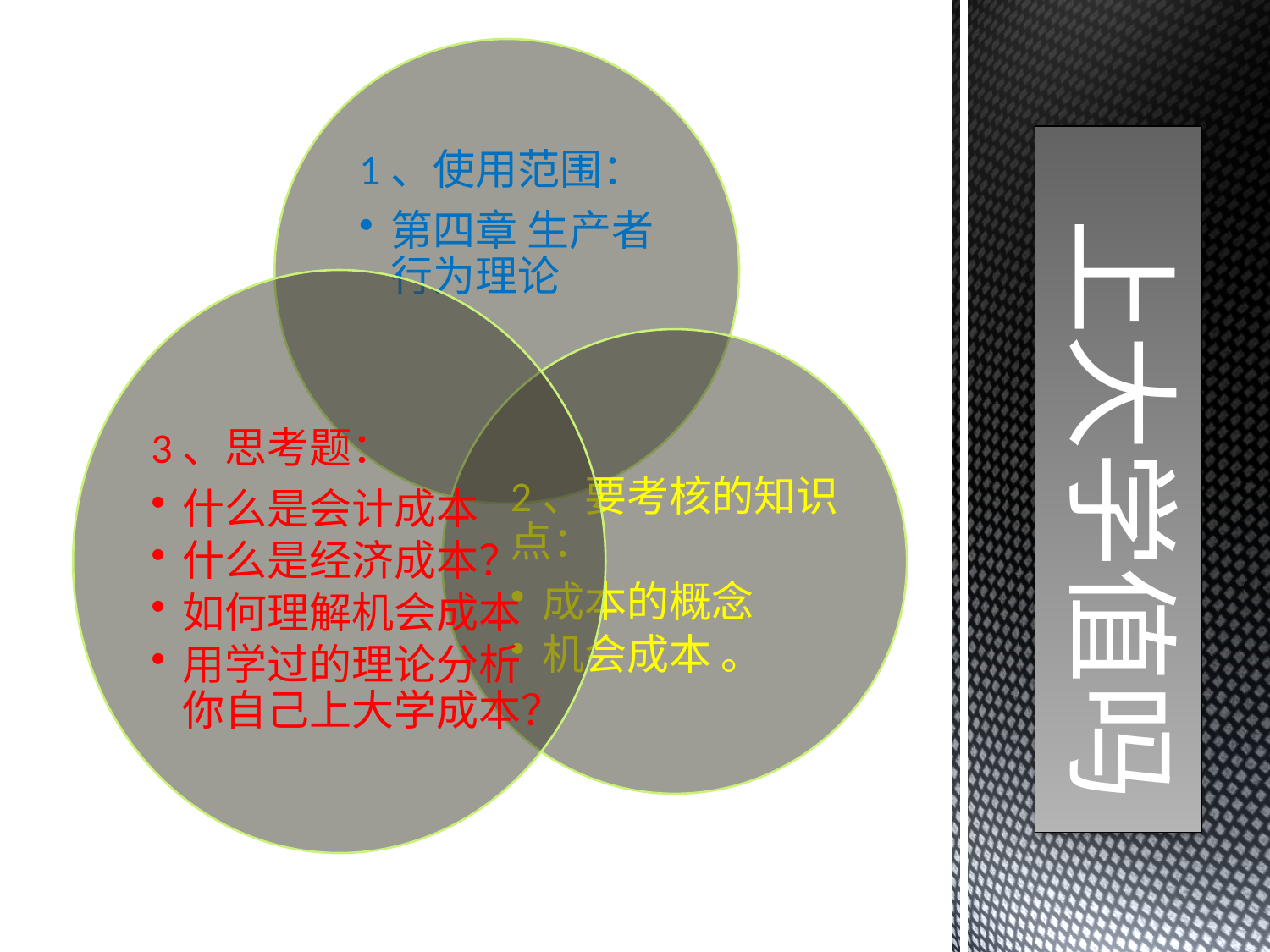

1、使用范围：
第四章 生产者行为理论
2、要考核的知识点：
成本的概念
机会成本 。
3、思考题：
什么是会计成本
什么是经济成本？
如何理解机会成本
用学过的理论分析你自己上大学成本？
  上大学值吗